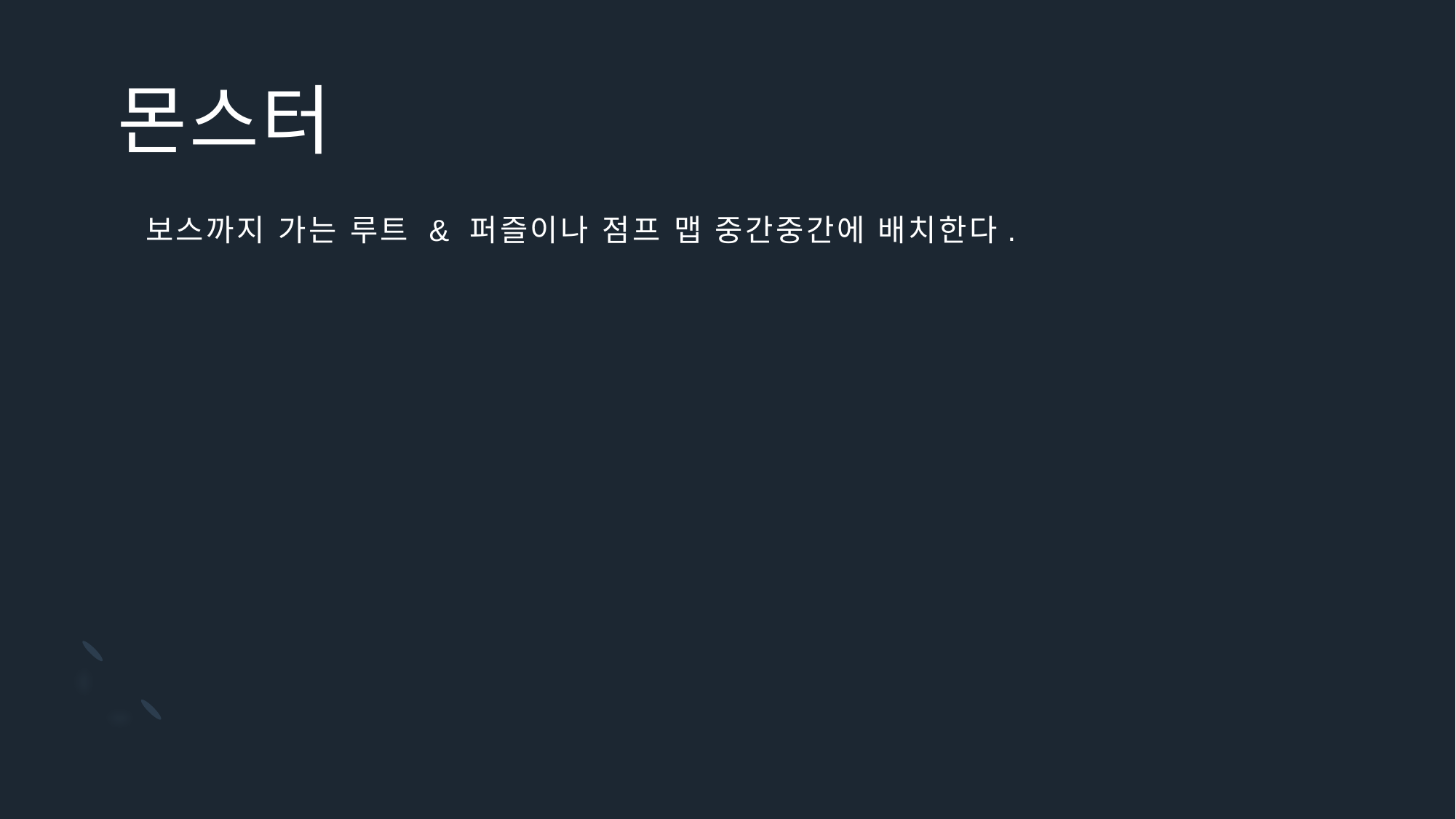

몬스터
# 보스까지 가는 루트 & 퍼즐이나 점프 맵 중간중간에 배치한다.